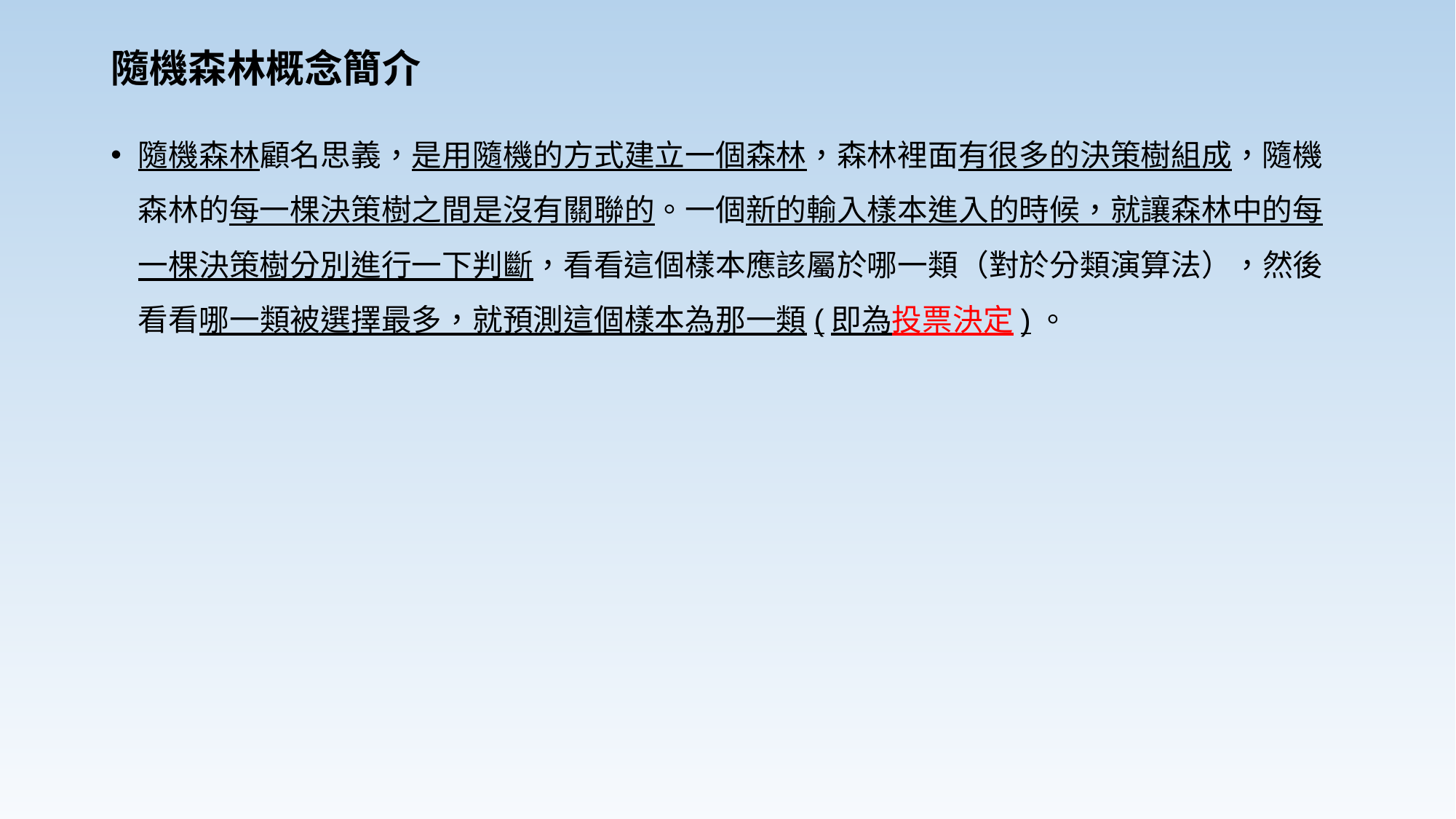

# 隨機森林概念簡介
隨機森林顧名思義，是用隨機的方式建立一個森林，森林裡面有很多的決策樹組成，隨機森林的每一棵決策樹之間是沒有關聯的。一個新的輸入樣本進入的時候，就讓森林中的每一棵決策樹分別進行一下判斷，看看這個樣本應該屬於哪一類（對於分類演算法），然後看看哪一類被選擇最多，就預測這個樣本為那一類(即為投票決定)。